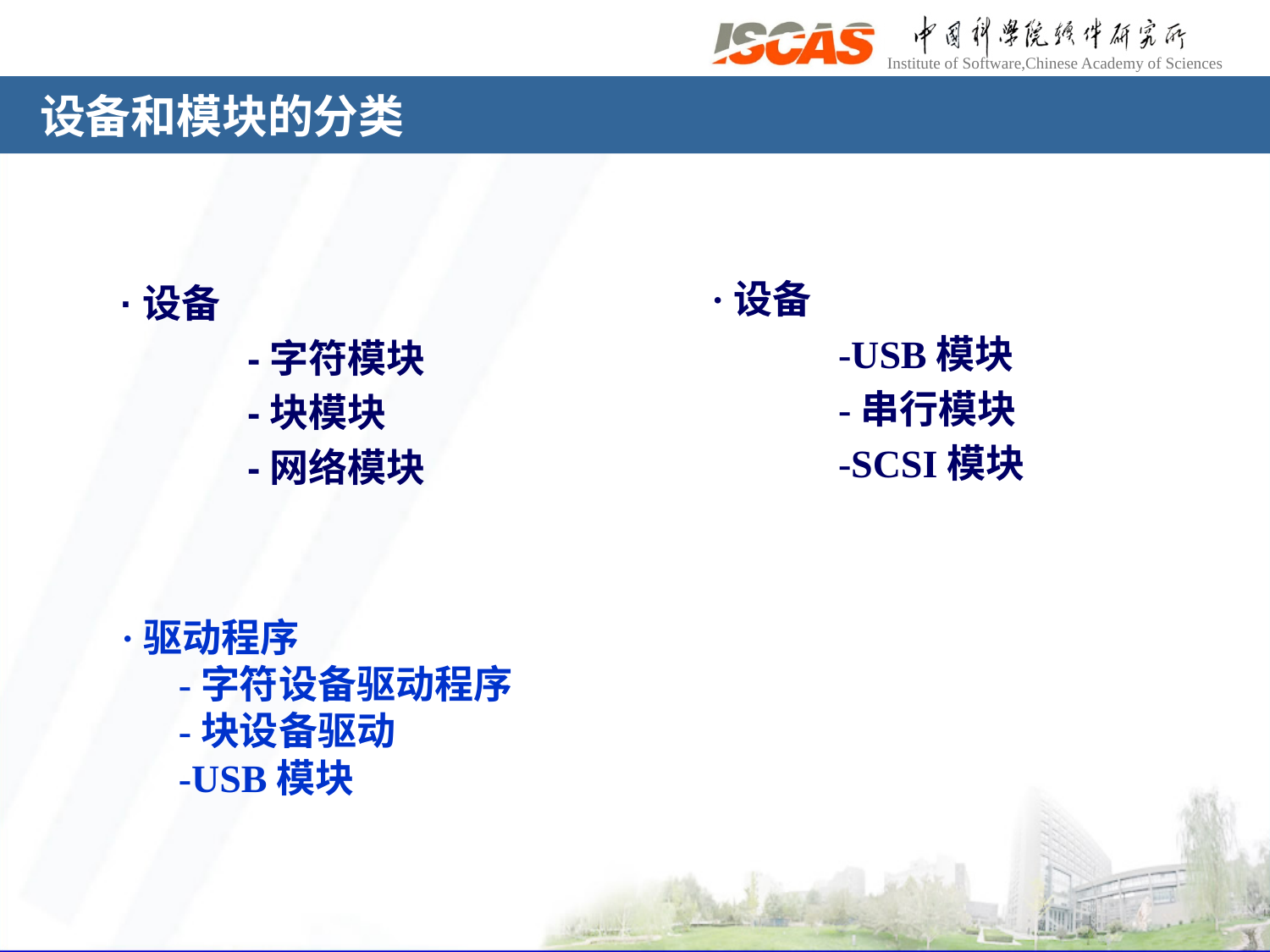

# 设备和模块的分类
·设备
	-USB模块
	-串行模块
	-SCSI模块

·设备
	-字符模块
	-块模块
	-网络模块

·驱动程序
	-字符设备驱动程序
	-块设备驱动
	-USB模块